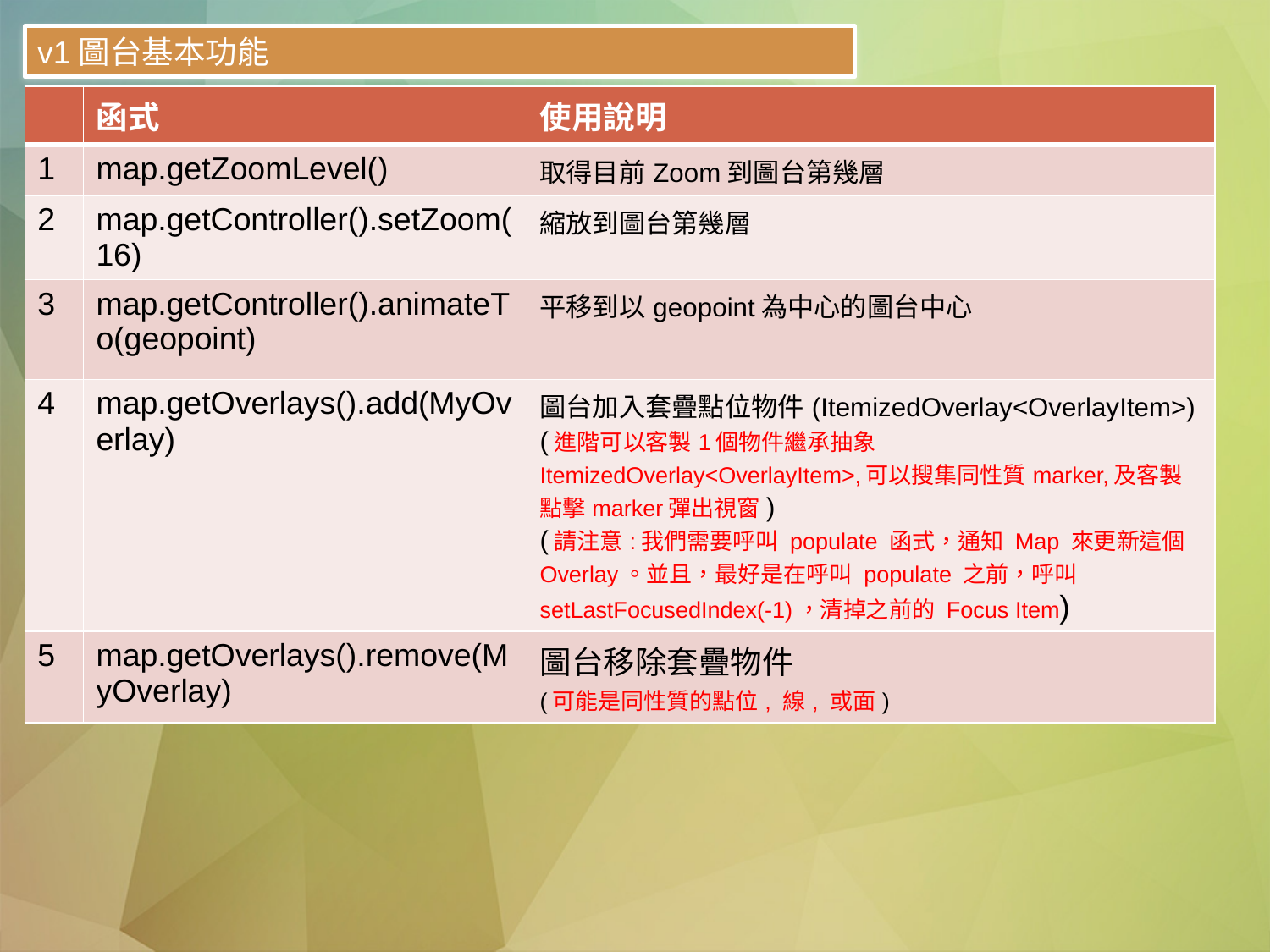

v1圖台基本功能
|  | 函式 | 使用說明 |
| --- | --- | --- |
| 1 | map.getZoomLevel() | 取得目前Zoom到圖台第幾層 |
| 2 | map.getController().setZoom(16) | 縮放到圖台第幾層 |
| 3 | map.getController().animateTo(geopoint) | 平移到以geopoint為中心的圖台中心 |
| 4 | map.getOverlays().add(MyOverlay) | 圖台加入套疊點位物件(ItemizedOverlay<OverlayItem>) (進階可以客製1個物件繼承抽象ItemizedOverlay<OverlayItem>,可以搜集同性質marker,及客製點擊marker彈出視窗) (請注意:我們需要呼叫 populate 函式，通知 Map 來更新這個 Overlay。並且，最好是在呼叫 populate 之前，呼叫 setLastFocusedIndex(-1)，清掉之前的 Focus Item) |
| 5 | map.getOverlays().remove(MyOverlay) | 圖台移除套疊物件 (可能是同性質的點位, 線, 或面) |